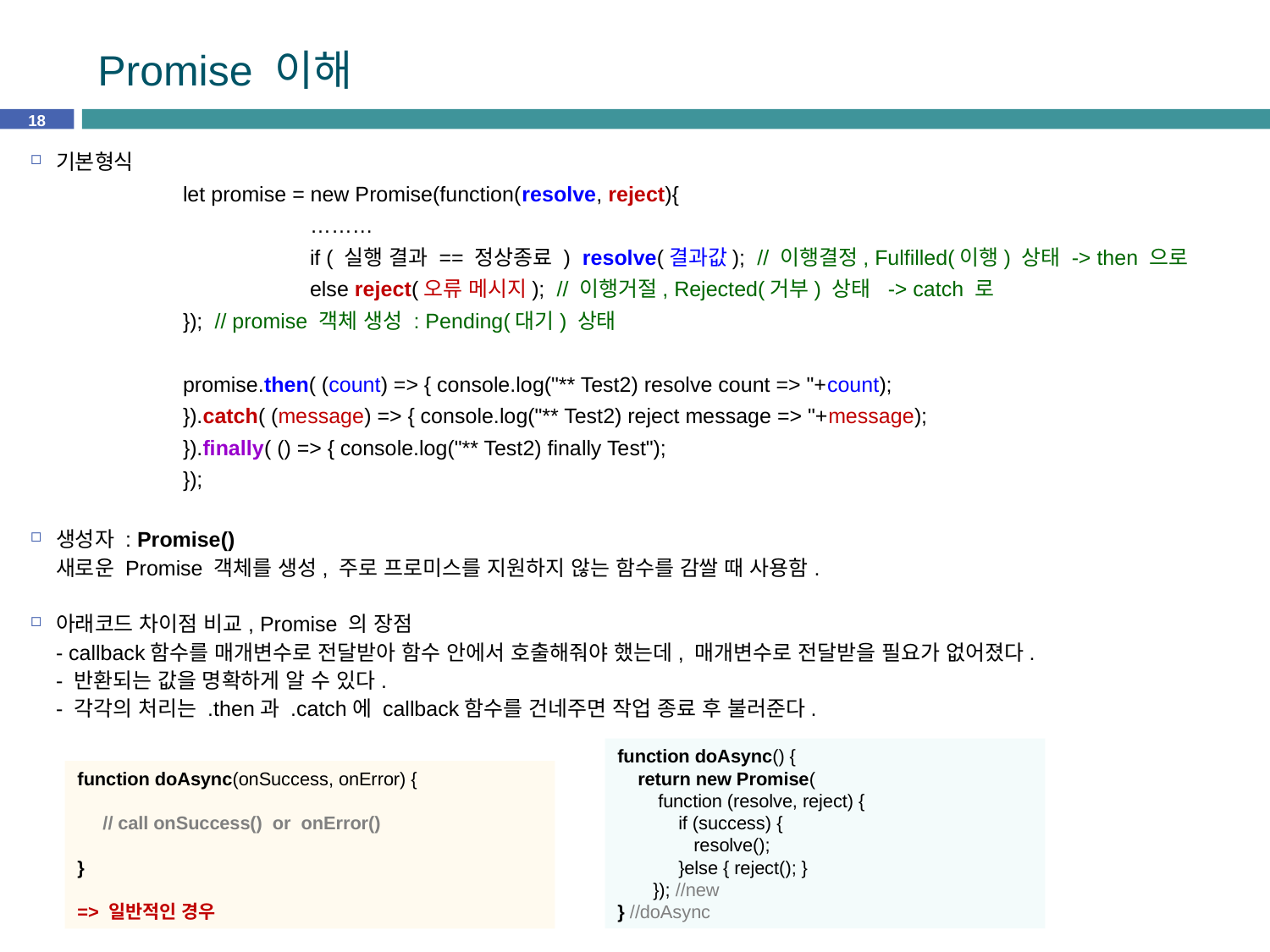

# Promise 이해
18
기본형식
	let promise = new Promise(function(resolve, reject){
		………
		if ( 실행 결과 == 정상종료 )  resolve(결과값);  // 이행결정, Fulfilled(이행) 상태 -> then 으로
		else reject(오류 메시지);  // 이행거절, Rejected(거부) 상태  -> catch 로
	});  // promise 객체 생성 : Pending(대기) 상태
	promise.then( (count) => { console.log("** Test2) resolve count => "+count);
	}).catch( (message) => { console.log("** Test2) reject message => "+message);
	}).finally( () => { console.log("** Test2) finally Test");
	});

생성자 : Promise()
새로운 Promise 객체를 생성, 주로 프로미스를 지원하지 않는 함수를 감쌀 때 사용함.

아래코드 차이점 비교, Promise 의 장점
- callback함수를 매개변수로 전달받아 함수 안에서 호출해줘야 했는데, 매개변수로 전달받을 필요가 없어졌다.
- 반환되는 값을 명확하게 알 수 있다.
- 각각의 처리는 .then과 .catch에 callback함수를 건네주면 작업 종료 후 불러준다.
function doAsync() {
    return new Promise(
        function (resolve, reject) {
            if (success) {
               resolve();
            }else { reject(); }
       }); //new
} //doAsync
function doAsync(onSuccess, onError) {
     // call onSuccess()  or  onError()
}
=> 일반적인 경우